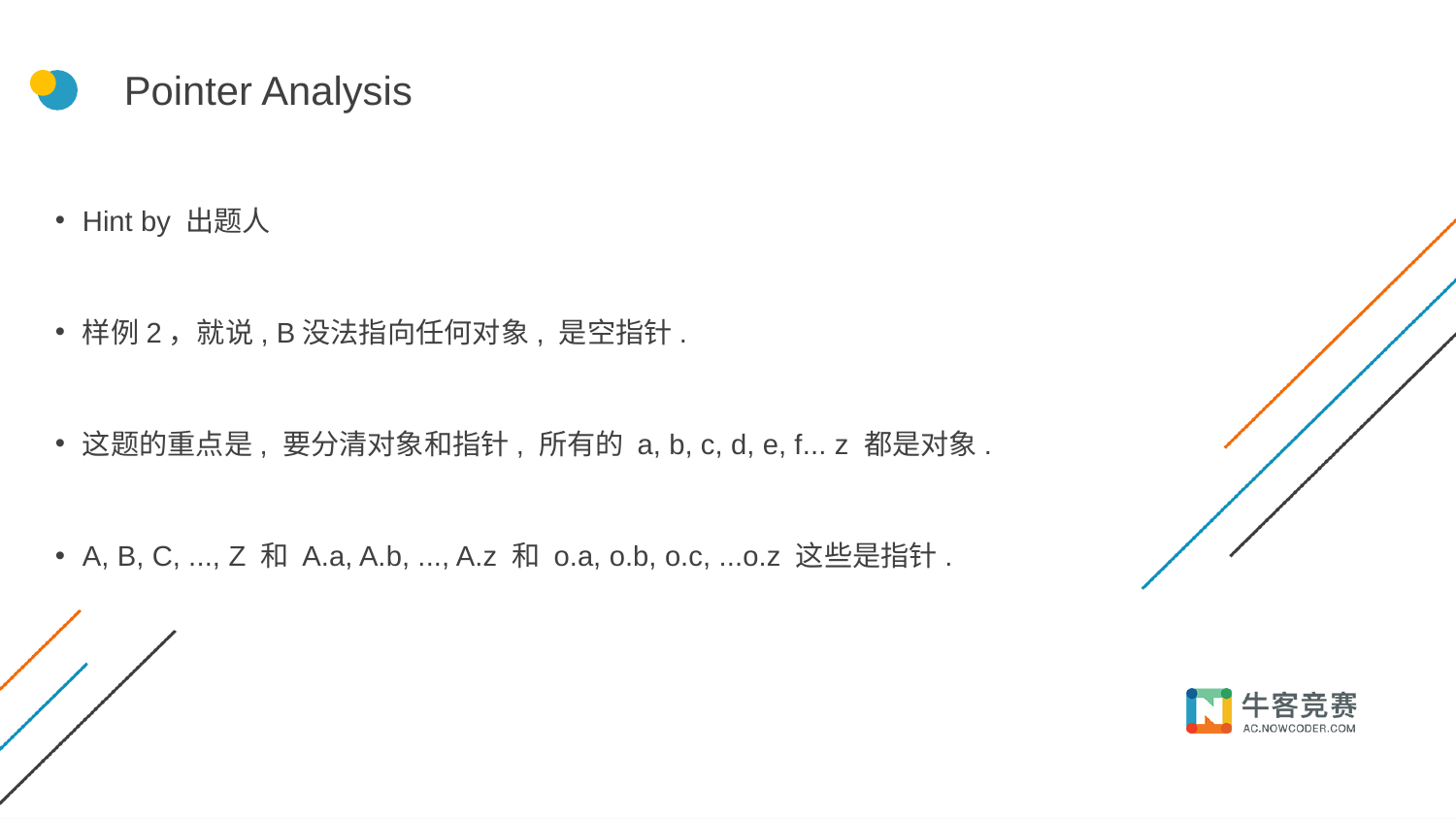

# Pointer Analysis
Hint by 出题人

样例2，就说, B没法指向任何对象, 是空指针.

这题的重点是, 要分清对象和指针, 所有的 a, b, c, d, e, f... z 都是对象.

A, B, C, ..., Z 和 A.a, A.b, ..., A.z 和 o.a, o.b, o.c, ...o.z 这些是指针.